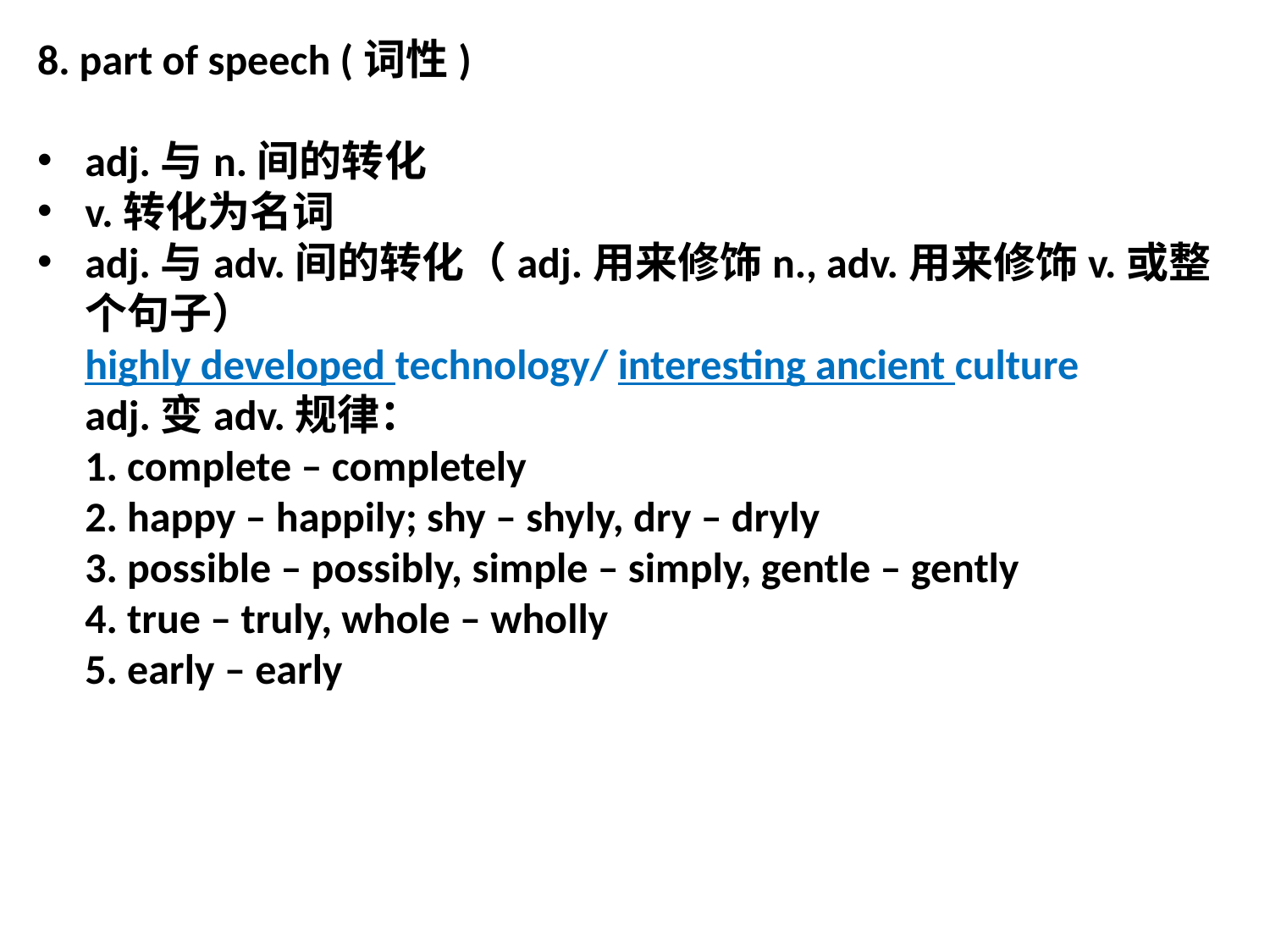

8. part of speech (词性)

adj.与n.间的转化
v.转化为名词
adj.与adv.间的转化（adj.用来修饰n., adv.用来修饰v.或整个句子）
     highly developed technology/ interesting ancient culture
     adj.变adv.规律：
     1. complete – completely
     2. happy – happily; shy – shyly, dry – dryly
     3. possible – possibly, simple – simply, gentle – gently
     4. true – truly, whole – wholly
     5. early – early